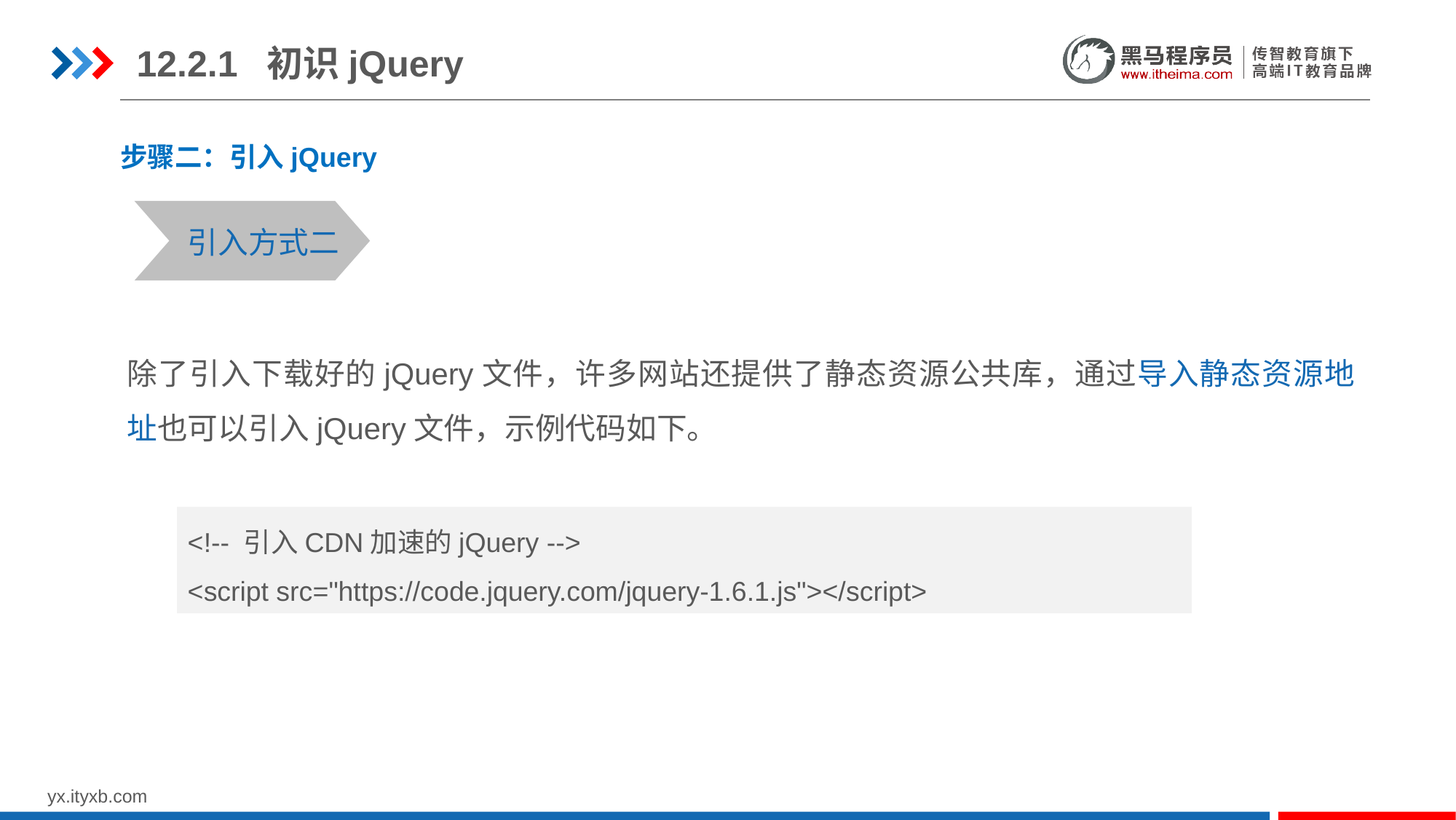

12.2.1  初识jQuery
步骤二：引入jQuery

引入方式二
除了引入下载好的jQuery文件，许多网站还提供了静态资源公共库，通过导入静态资源地址也可以引入jQuery文件，示例代码如下。
<!-- 引入CDN加速的jQuery -->
<script src="https://code.jquery.com/jquery-1.6.1.js"></script>